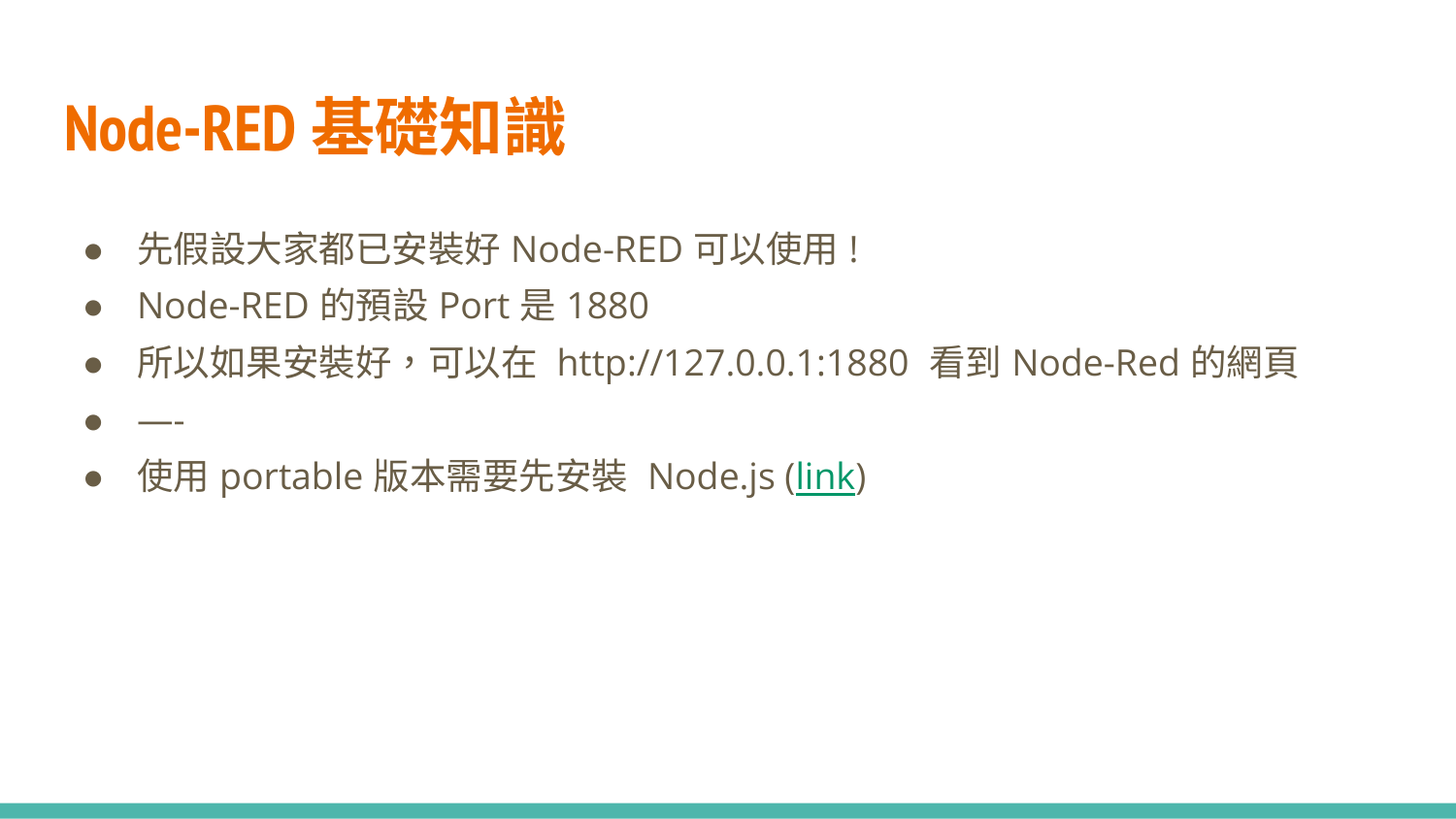

# Node-RED基礎知識
先假設大家都已安裝好Node-RED可以使用!
Node-RED的預設Port是1880
所以如果安裝好，可以在 http://127.0.0.1:1880 看到Node-Red的網頁
—-
使用portable版本需要先安裝 Node.js (link)